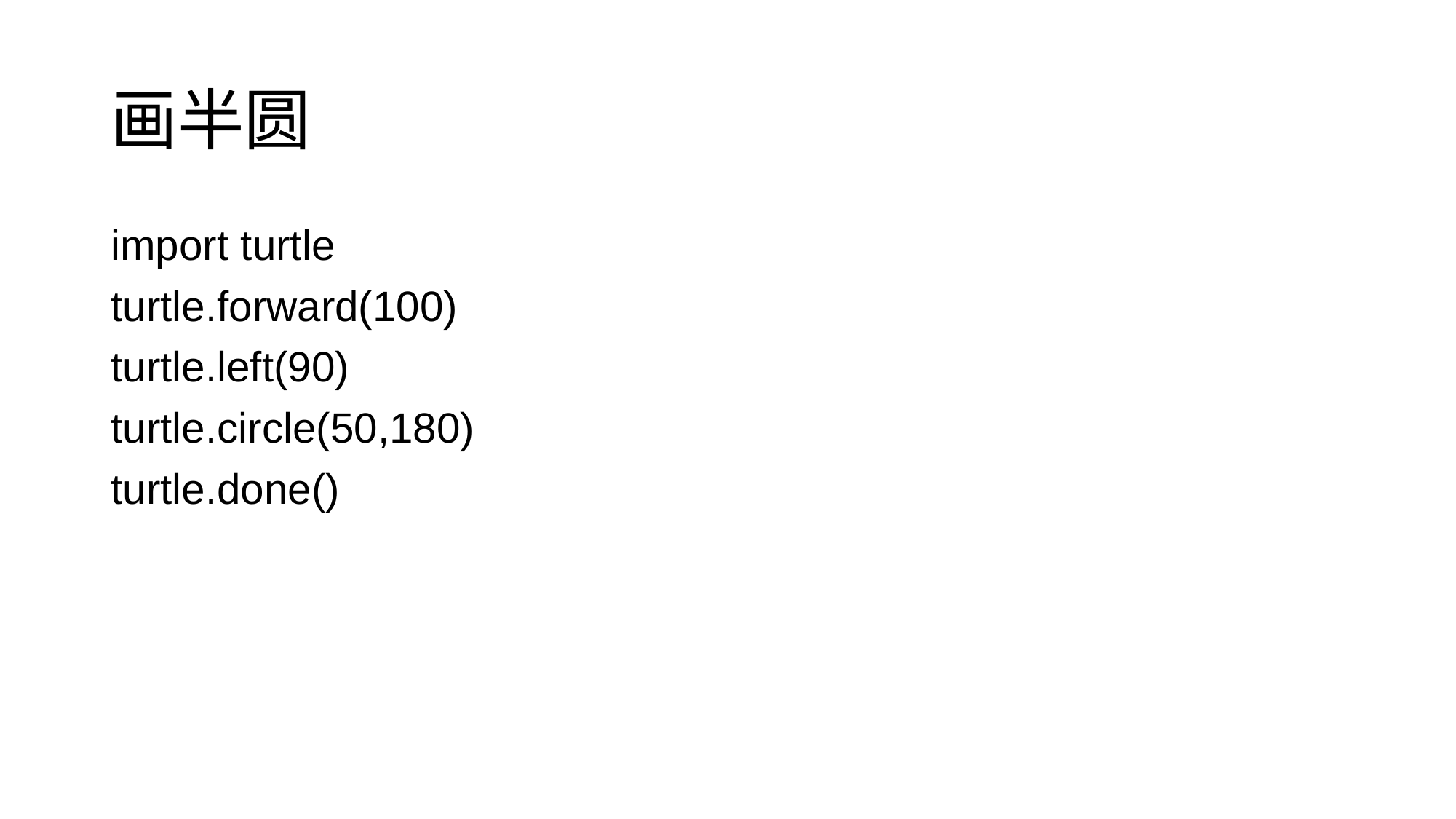

# 画半圆
import turtle
turtle.forward(100)
turtle.left(90)
turtle.circle(50,180)
turtle.done()